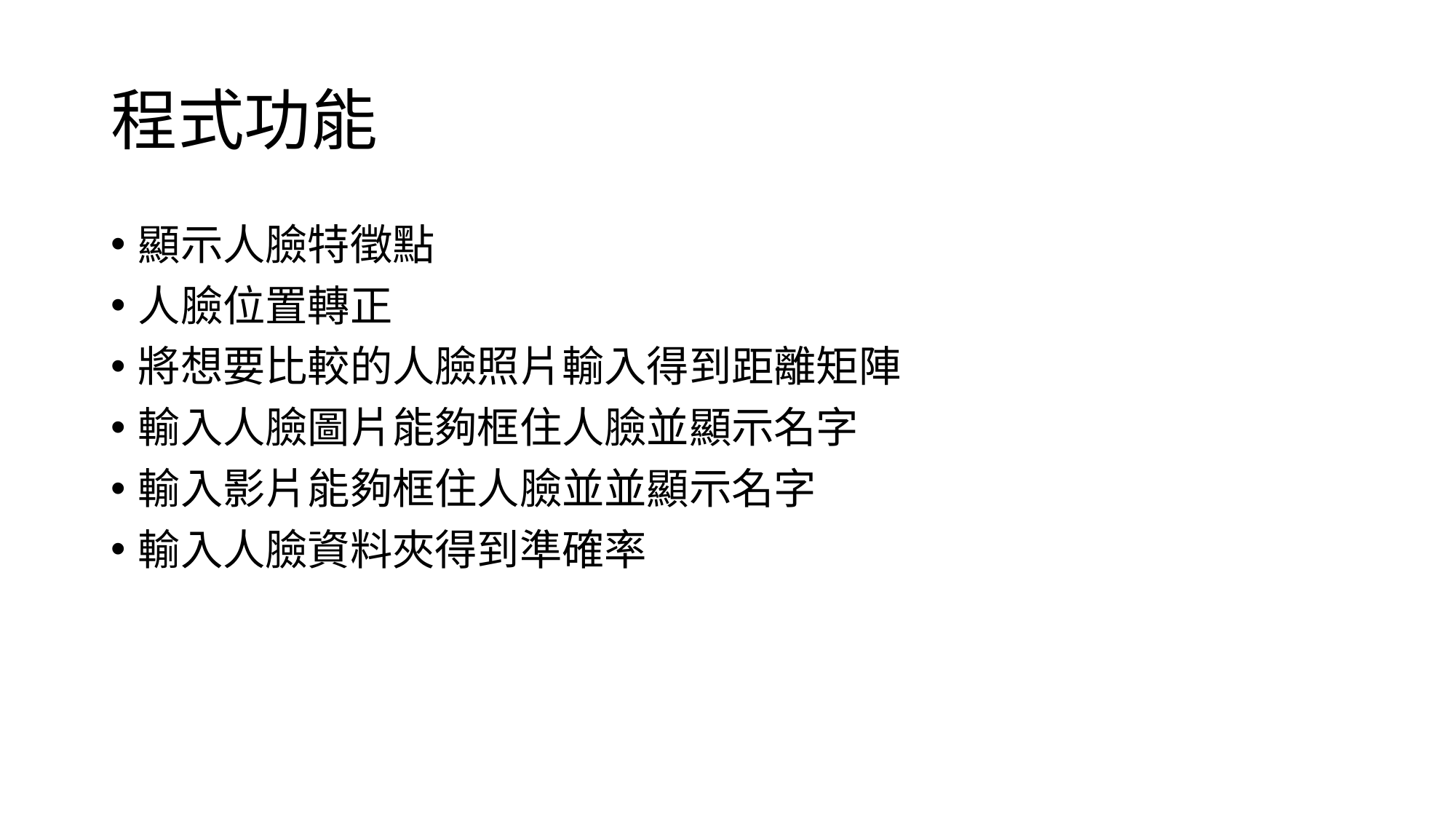

# 程式功能
顯示人臉特徵點
人臉位置轉正
將想要比較的人臉照片輸入得到距離矩陣
輸入人臉圖片能夠框住人臉並顯示名字
輸入影片能夠框住人臉並並顯示名字
輸入人臉資料夾得到準確率